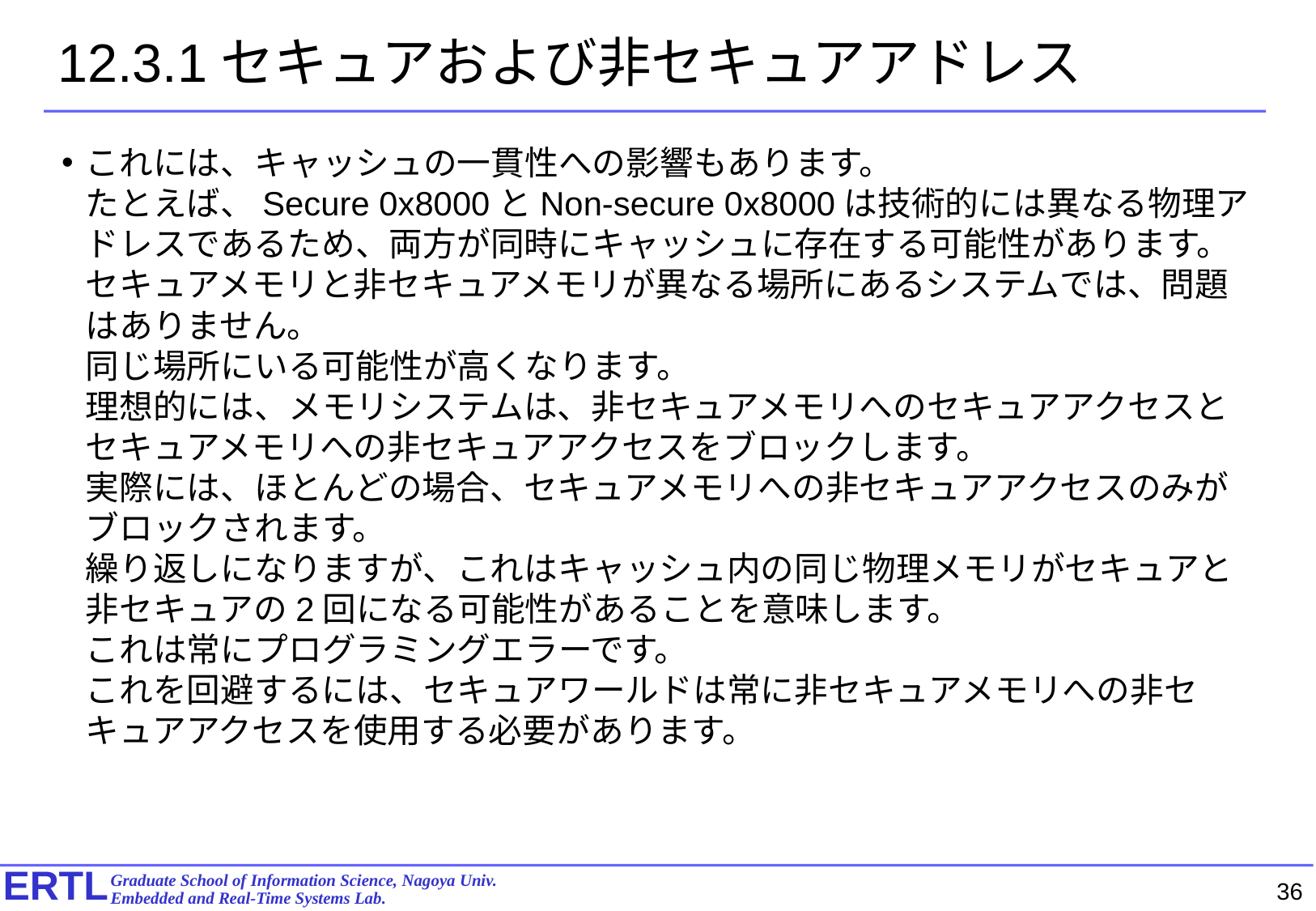

# 12.3.1セキュアおよび非セキュアアドレス
これには、キャッシュの一貫性への影響もあります。
たとえば、Secure 0x8000とNon-secure 0x8000は技術的には異なる物理アドレスであるため、両方が同時にキャッシュに存在する可能性があります。
セキュアメモリと非セキュアメモリが異なる場所にあるシステムでは、問題はありません。
同じ場所にいる可能性が高くなります。
理想的には、メモリシステムは、非セキュアメモリへのセキュアアクセスとセキュアメモリへの非セキュアアクセスをブロックします。
実際には、ほとんどの場合、セキュアメモリへの非セキュアアクセスのみがブロックされます。
繰り返しになりますが、これはキャッシュ内の同じ物理メモリがセキュアと非セキュアの2回になる可能性があることを意味します。
これは常にプログラミングエラーです。
これを回避するには、セキュアワールドは常に非セキュアメモリへの非セキュアアクセスを使用する必要があります。

36